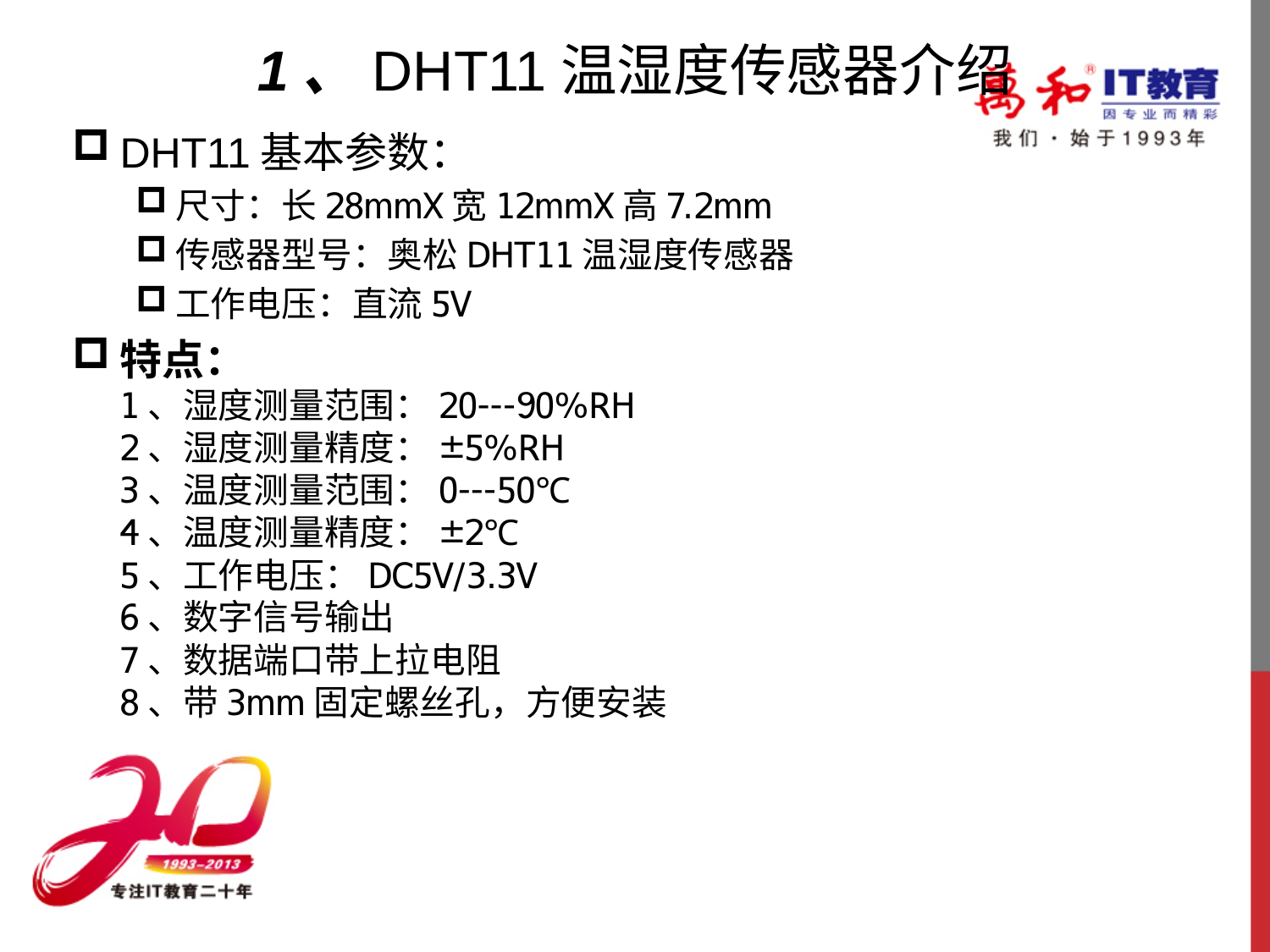

# 1、DHT11温湿度传感器介绍
DHT11基本参数：
尺寸：长28mmX宽12mmX高7.2mm
传感器型号：奥松DHT11温湿度传感器
工作电压：直流5V
特点：     
1、湿度测量范围：20---90%RH
2、湿度测量精度：±5%RH
3、温度测量范围：0---50℃
4、温度测量精度：±2℃
5、工作电压：DC5V/3.3V
6、数字信号输出
7、数据端口带上拉电阻
8、带3mm固定螺丝孔，方便安装